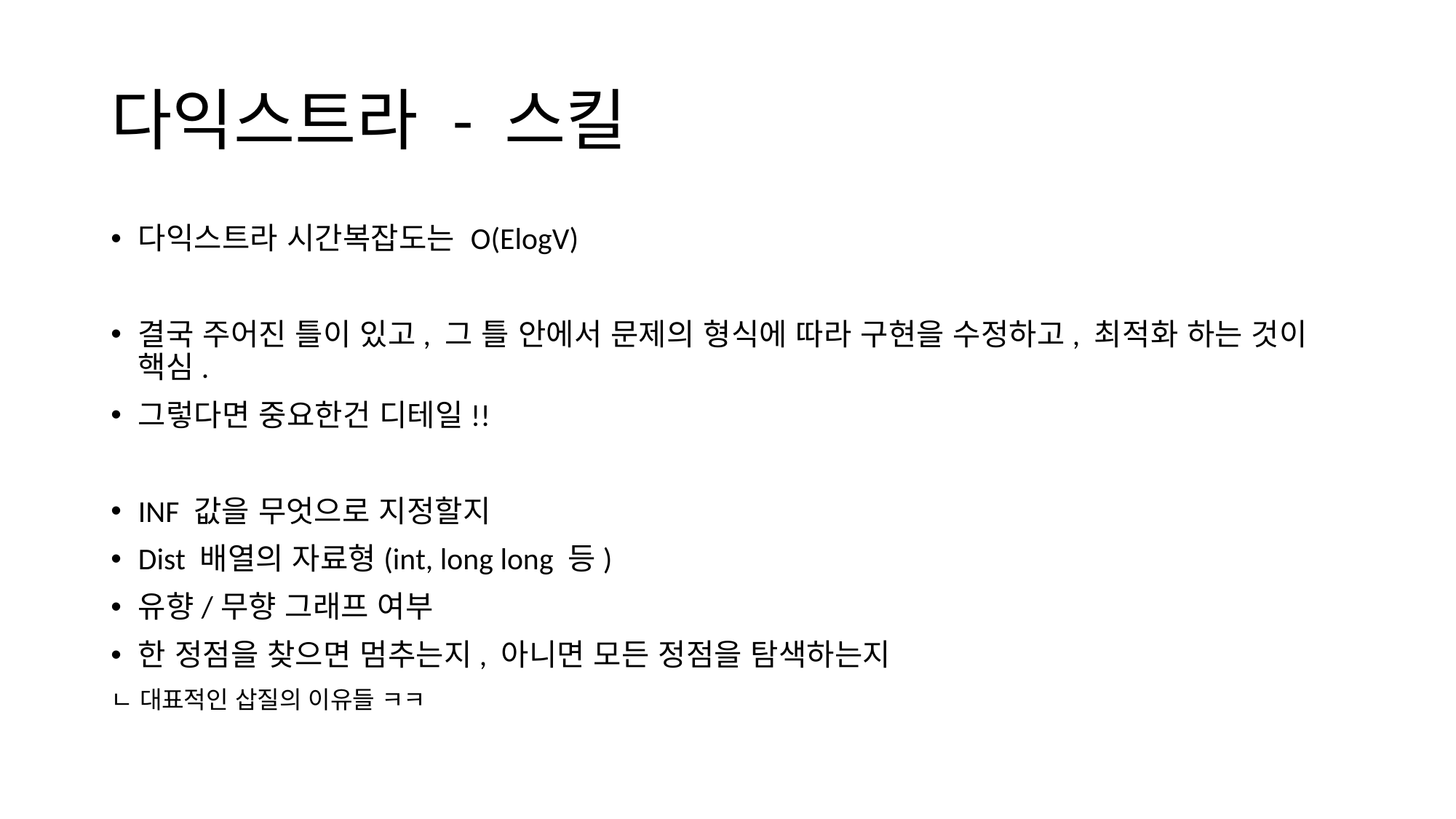

# 다익스트라 - 스킬
다익스트라 시간복잡도는 O(ElogV)

결국 주어진 틀이 있고, 그 틀 안에서 문제의 형식에 따라 구현을 수정하고, 최적화 하는 것이 핵심.
그렇다면 중요한건 디테일!!

INF 값을 무엇으로 지정할지
Dist 배열의 자료형(int, long long 등)
유향/무향 그래프 여부
한 정점을 찾으면 멈추는지, 아니면 모든 정점을 탐색하는지
ㄴ 대표적인 삽질의 이유들 ㅋㅋ